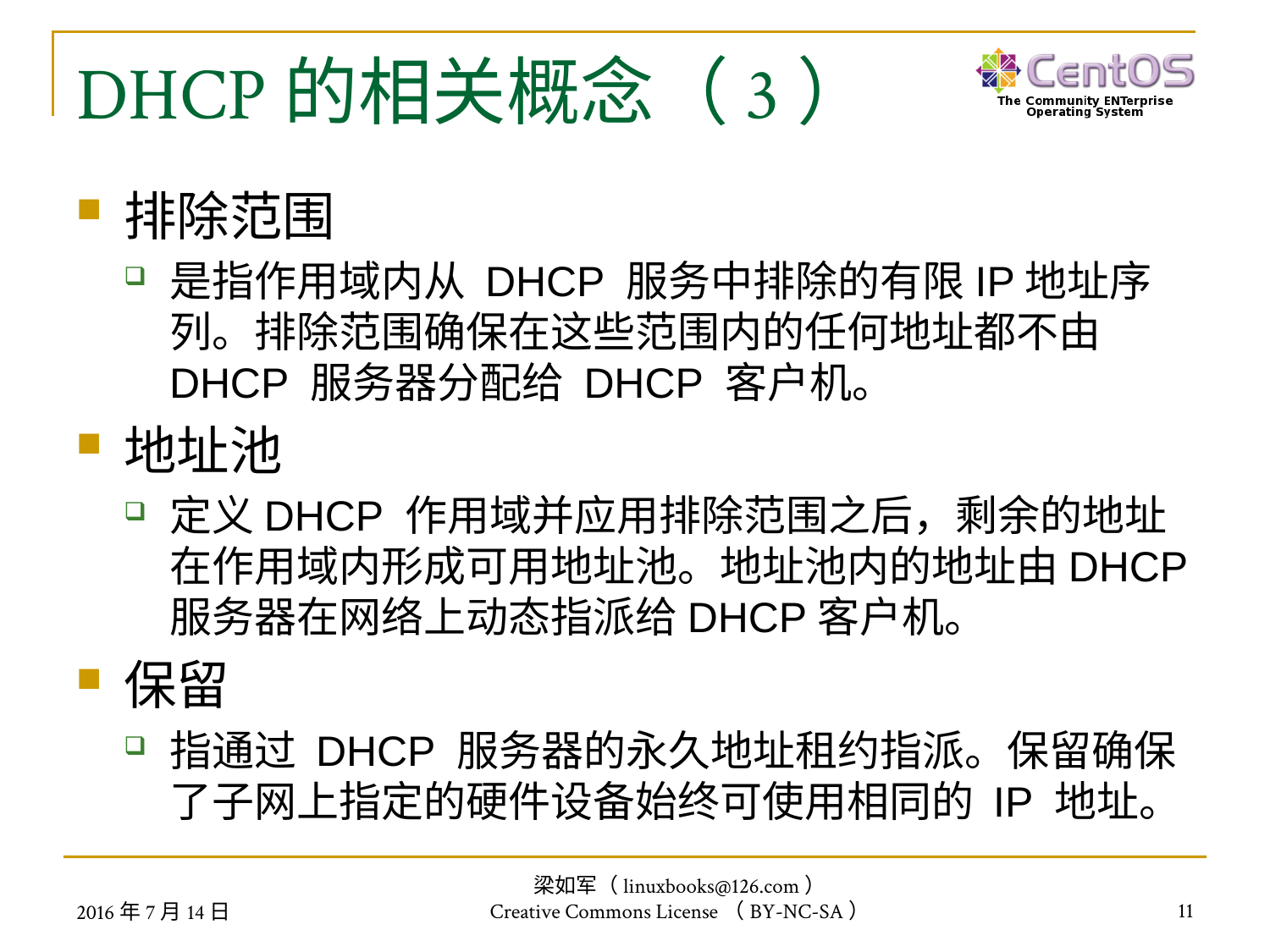

# DHCP的相关概念（3）
排除范围
是指作用域内从 DHCP 服务中排除的有限IP地址序列。排除范围确保在这些范围内的任何地址都不由 DHCP 服务器分配给 DHCP 客户机。
地址池
定义DHCP 作用域并应用排除范围之后，剩余的地址在作用域内形成可用地址池。地址池内的地址由DHCP服务器在网络上动态指派给DHCP客户机。
保留
指通过 DHCP 服务器的永久地址租约指派。保留确保了子网上指定的硬件设备始终可使用相同的 IP 地址。
梁如军（linuxbooks@126.com）
Creative Commons License（BY-NC-SA）
2016年7月14日
11